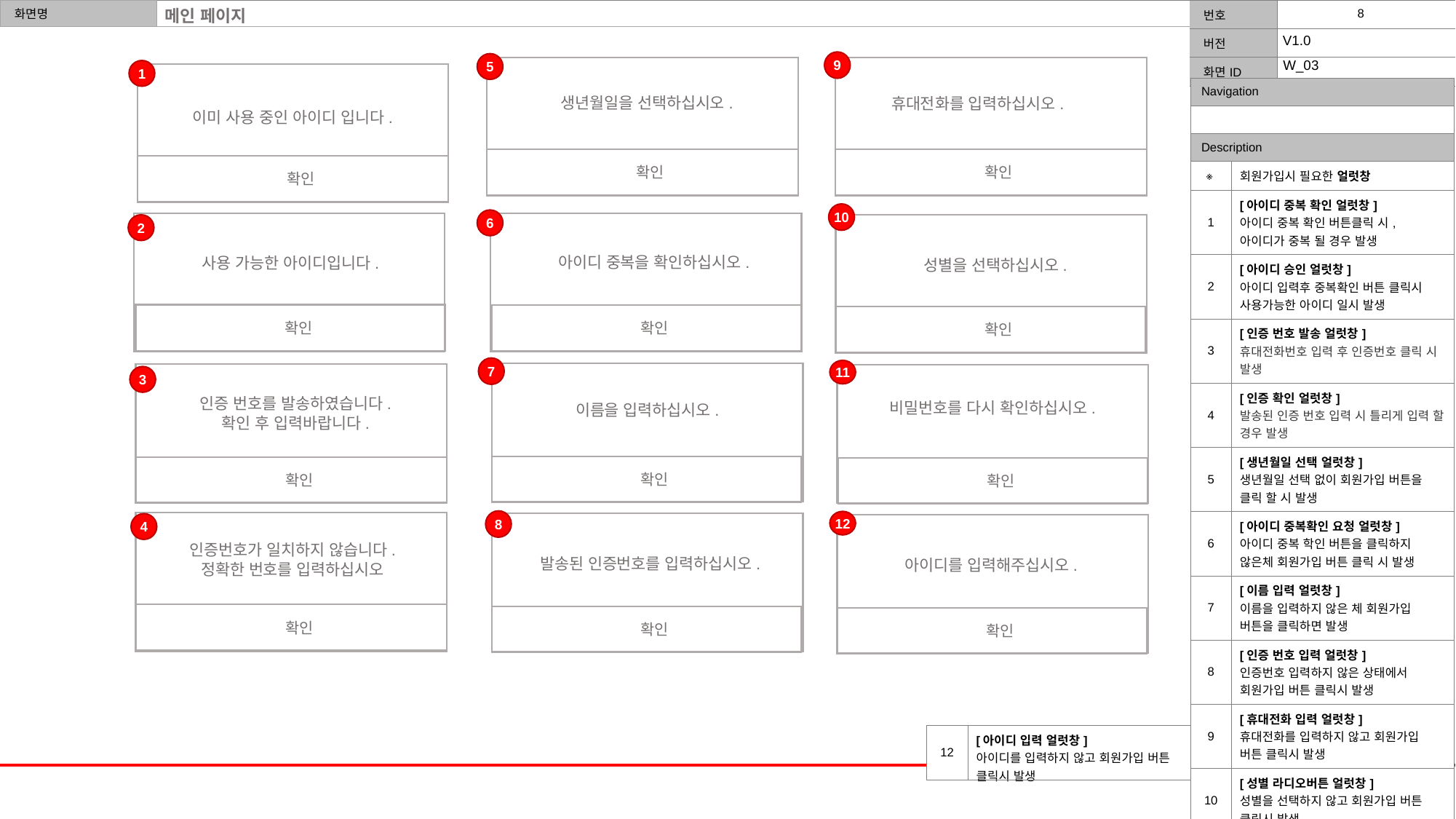

메인 페이지
W_03
9
5

1

| Navigation |  |
| --- | --- |
|  |  |
| Description |  |
| ※ | 회원가입시 필요한 얼럿창 |
| 1 | [아이디 중복 확인 얼럿창] 아이디 중복 확인 버튼클릭 시, 아이디가 중복 될 경우 발생 |
| 2 | [아이디 승인 얼럿창] 아이디 입력후 중복확인 버튼 클릭시 사용가능한 아이디 일시 발생 |
| 3 | [인증 번호 발송 얼럿창] 휴대전화번호 입력 후 인증번호 클릭 시 발생 |
| 4 | [인증 확인 얼럿창] 발송된 인증 번호 입력 시 틀리게 입력 할 경우 발생 |
| 5 | [생년월일 선택 얼럿창] 생년월일 선택 없이 회원가입 버튼을 클릭 할 시 발생 |
| 6 | [아이디 중복확인 요청 얼럿창] 아이디 중복 학인 버튼을 클릭하지 않은체 회원가입 버튼 클릭 시 발생 |
| 7 | [이름 입력 얼럿창] 이름을 입력하지 않은 체 회원가입 버튼을 클릭하면 발생 |
| 8 | [인증 번호 입력 얼럿창] 인증번호 입력하지 않은 상태에서 회원가입 버튼 클릭시 발생 |
| 9 | [휴대전화 입력 얼럿창] 휴대전화를 입력하지 않고 회원가입 버튼 클릭시 발생 |
| 10 | [성별 라디오버튼 얼럿창] 성별을 선택하지 않고 회원가입 버튼 클릭시 발생 |
| 11 | [비밀번호 입력 얼럿창] 비밀번호 입력하지 않거나 조건에 충족하지 않을 경우 회원가입 버튼 클릭시 빨생 |
|  |  |
생년월일을 선택하십시오.
휴대전화를 입력하십시오.
이미 사용 중인 아이디 입니다.
   확인
   확인
   확인
10
6

2
아이디 중복을 확인하십시오.
사용 가능한 아이디입니다.
성별을 선택하십시오.
   확인
   확인
   확인
7
11

3
인증 번호를 발송하였습니다.
확인 후 입력바랍니다.
비밀번호를 다시 확인하십시오.
이름을 입력하십시오.
   확인
   확인
   확인
8
12

4

인증번호가 일치하지 않습니다.
정확한 번호를 입력하십시오
발송된 인증번호를 입력하십시오.
아이디를 입력해주십시오.
   확인
   확인
   확인
| 12 | [아이디 입력 얼럿창] 아이디를 입력하지 않고 회원가입 버튼 클릭시 발생 |
| --- | --- |